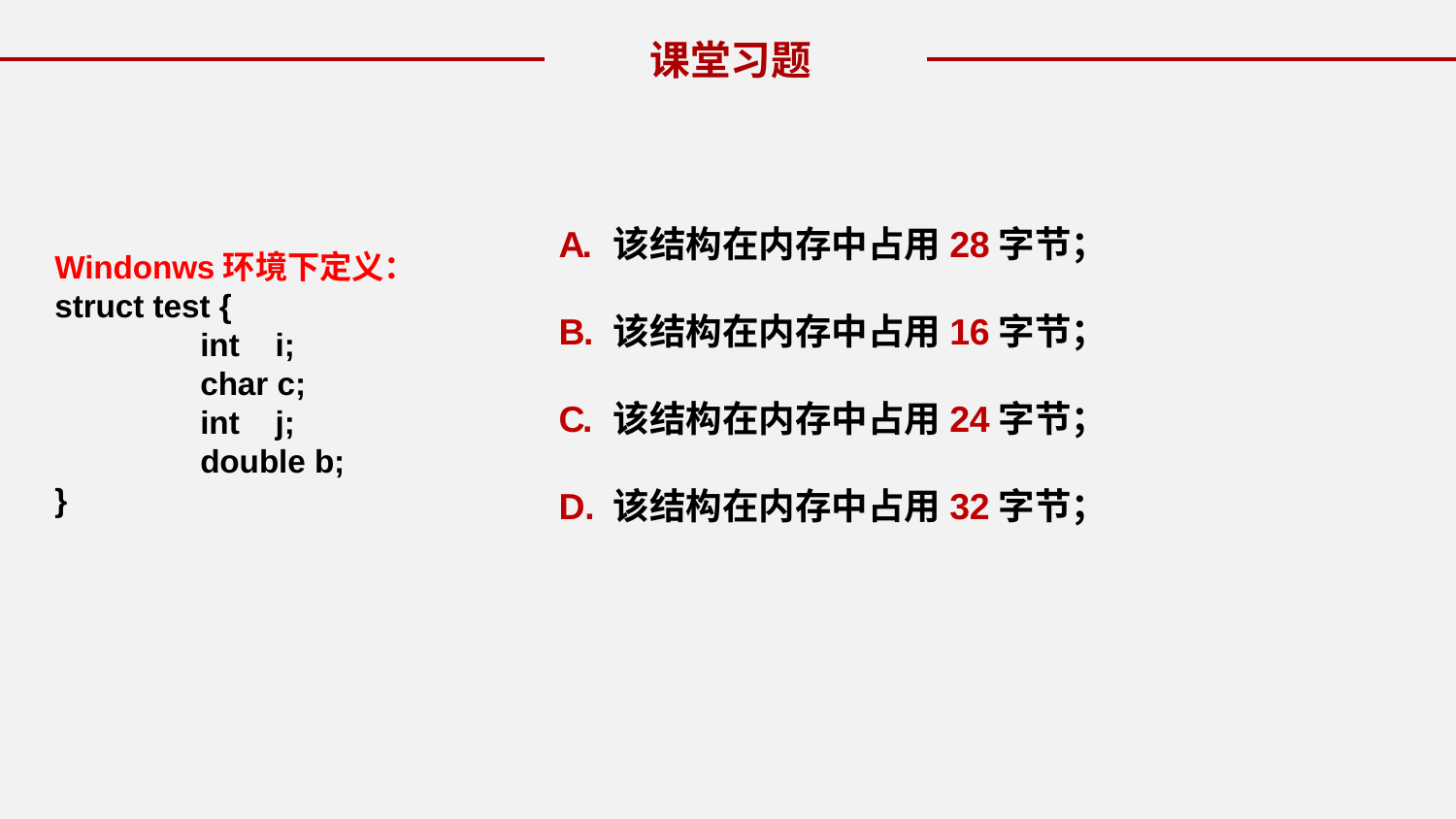

课堂习题
该结构在内存中占用28字节；

该结构在内存中占用16字节；

该结构在内存中占用24字节；

该结构在内存中占用32字节；
Windonws环境下定义：
struct test {
	int    i;
	char c;
	int    j;
	double b;
}